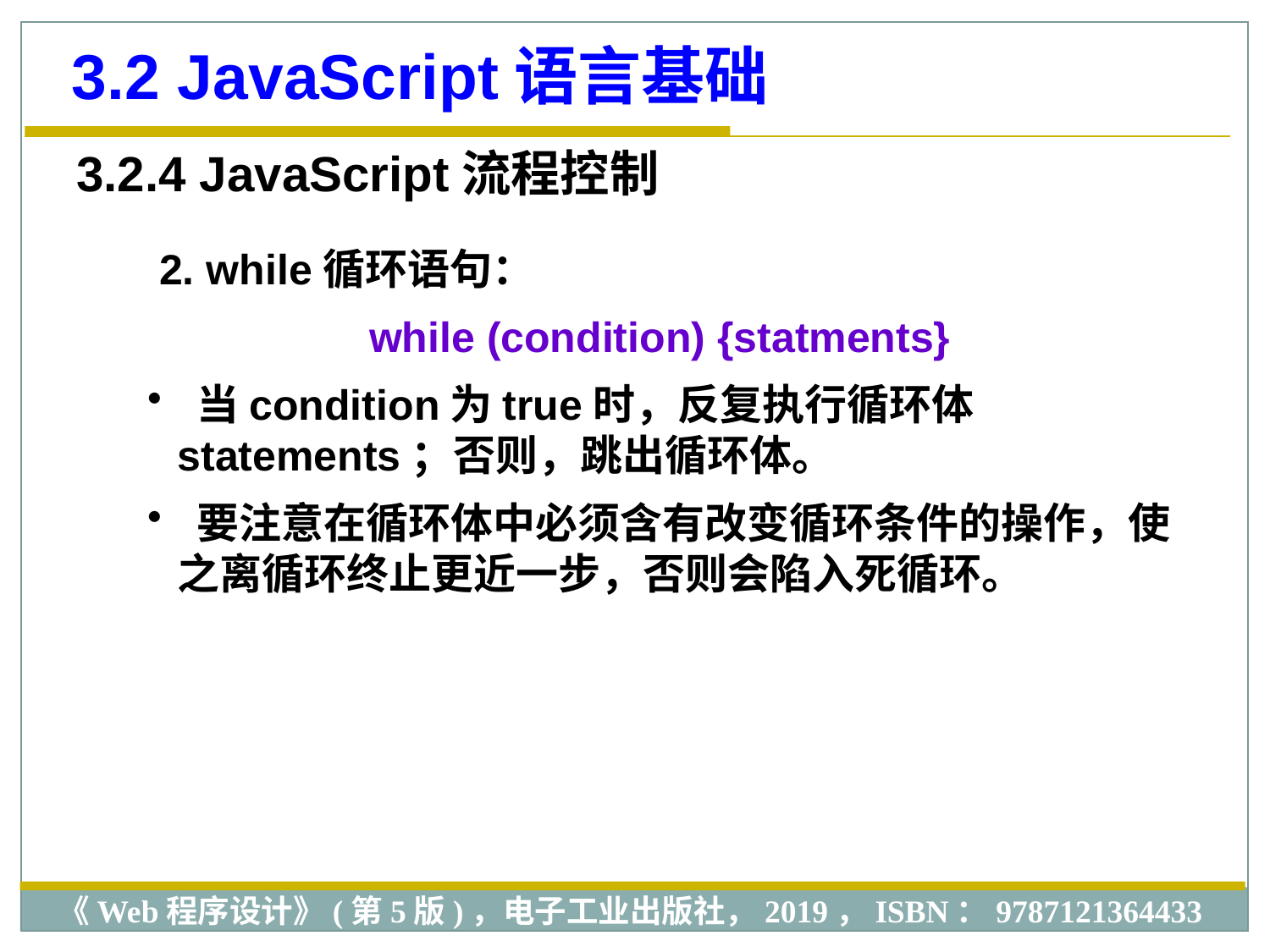

3.2 JavaScript语言基础
3.2.4 JavaScript流程控制
 2. while循环语句：
while (condition) {statments}
 当condition为true时，反复执行循环体statements；否则，跳出循环体。
 要注意在循环体中必须含有改变循环条件的操作，使之离循环终止更近一步，否则会陷入死循环。